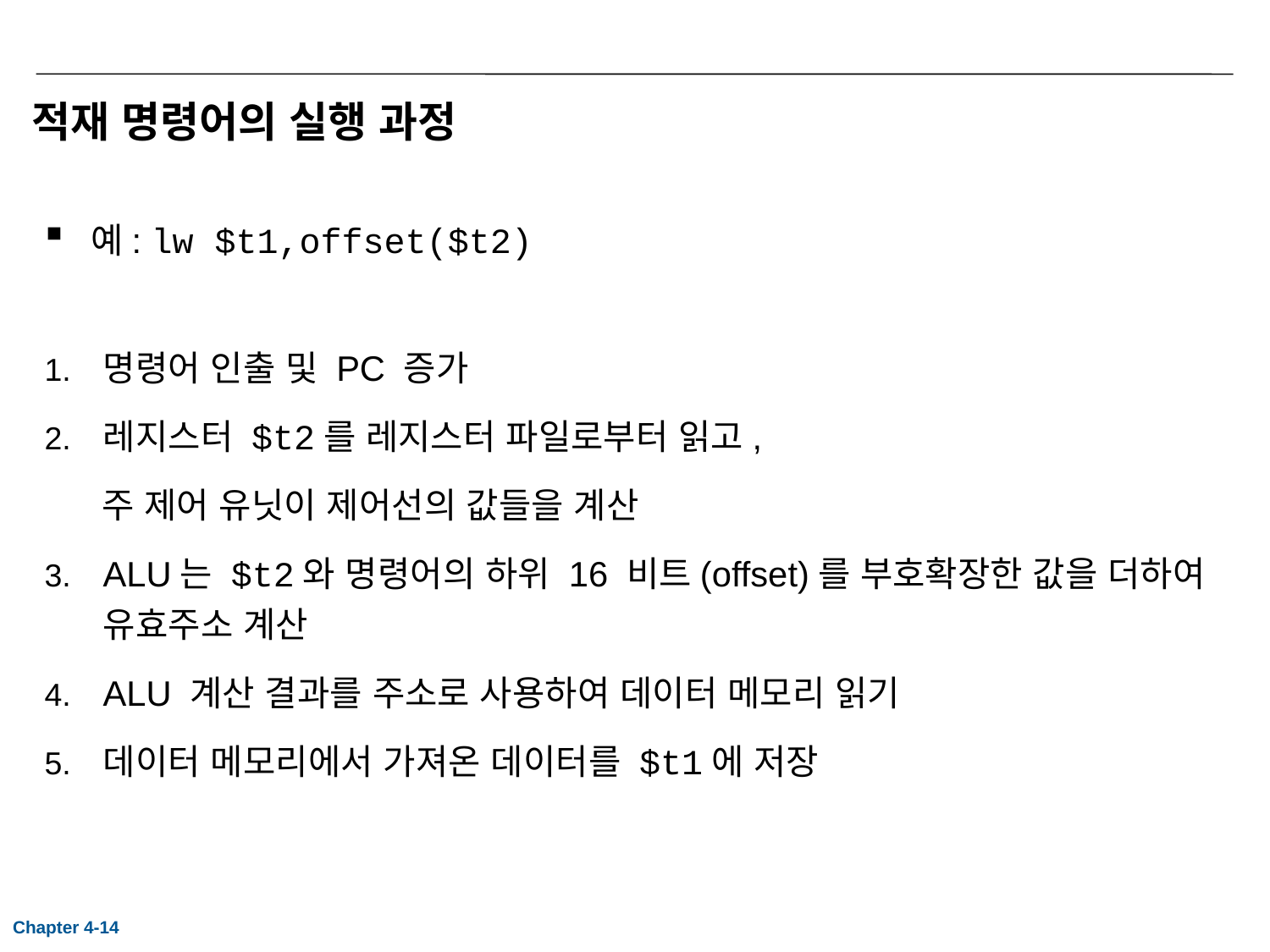

# 적재 명령어의 실행 과정
예: lw $t1,offset($t2)

명령어 인출 및 PC 증가
레지스터 $t2를 레지스터 파일로부터 읽고,
주 제어 유닛이 제어선의 값들을 계산
ALU는 $t2와 명령어의 하위 16 비트(offset)를 부호확장한 값을 더하여 유효주소 계산
ALU 계산 결과를 주소로 사용하여 데이터 메모리 읽기
데이터 메모리에서 가져온 데이터를 $t1에 저장
Chapter 4-14